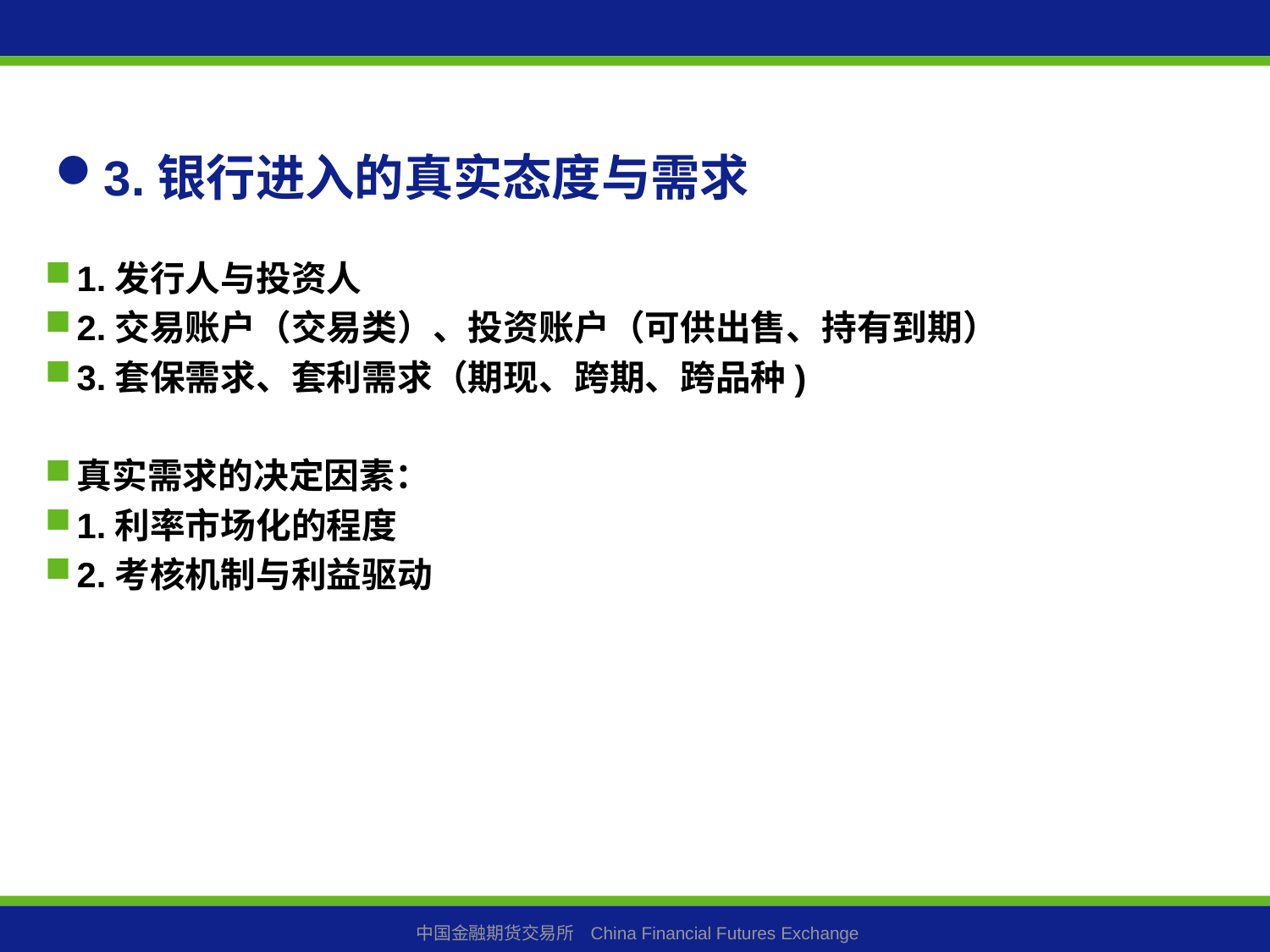

3.银行进入的真实态度与需求
1.发行人与投资人
2.交易账户（交易类）、投资账户（可供出售、持有到期）
3.套保需求、套利需求（期现、跨期、跨品种)

真实需求的决定因素：
1.利率市场化的程度
2.考核机制与利益驱动